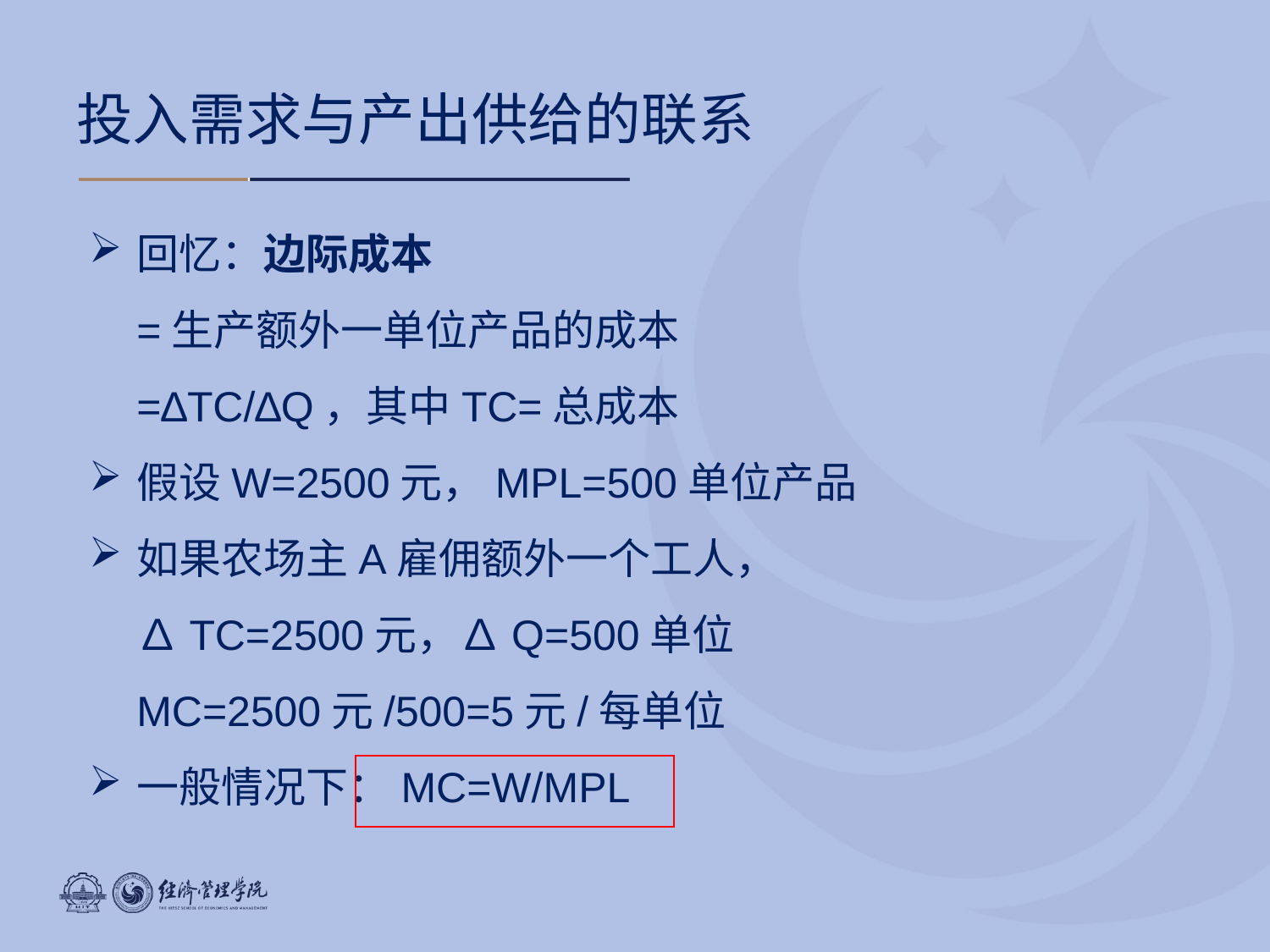

# 投入需求与产出供给的联系
回忆：边际成本
    =生产额外一单位产品的成本
    =∆TC/∆Q，其中TC=总成本
假设W=2500元，MPL=500单位产品
如果农场主A雇佣额外一个工人，
∆TC=2500元，∆Q=500单位
    MC=2500元/500=5元/每单位
一般情况下：MC=W/MPL